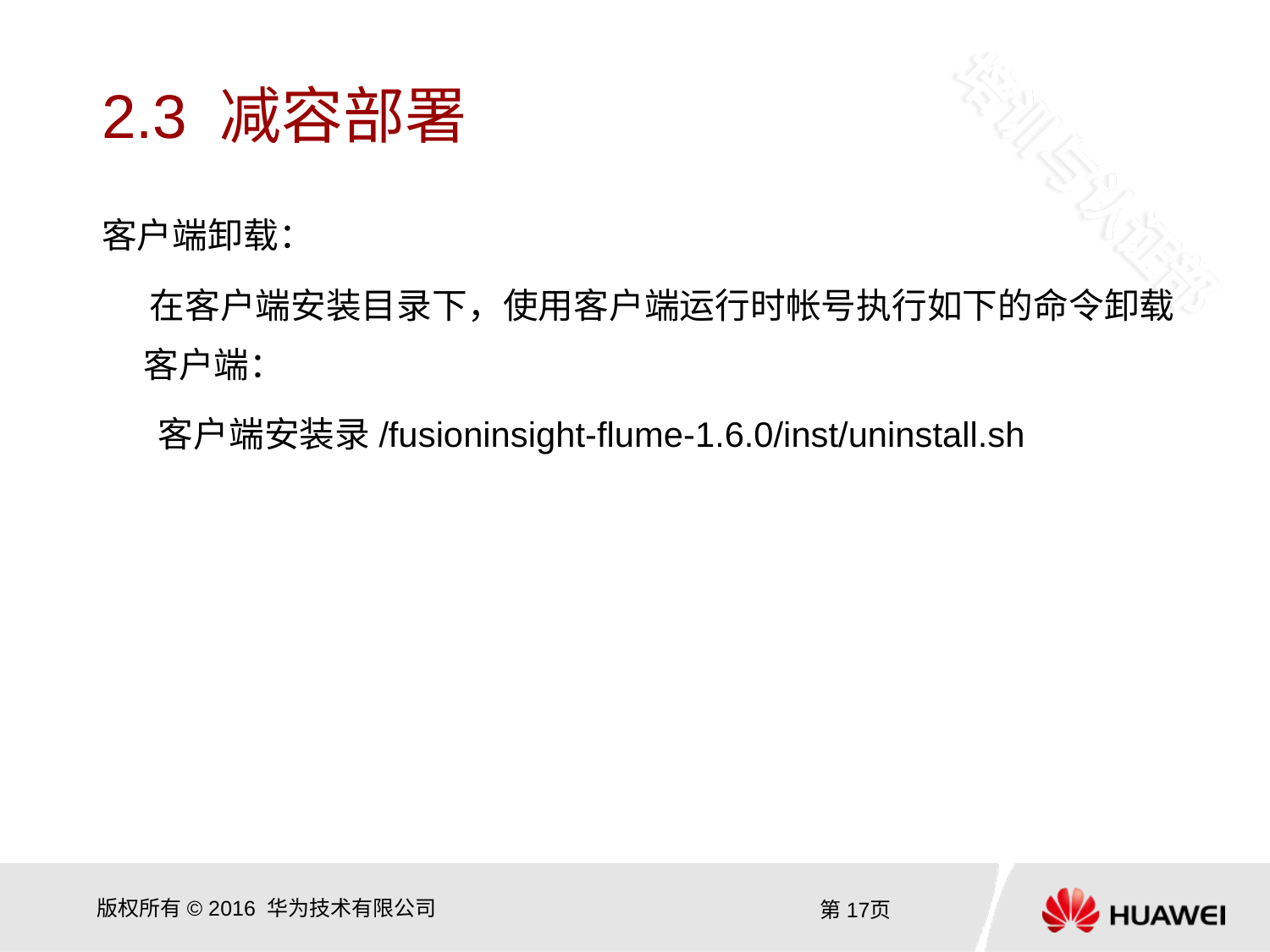

# 2.3 减容部署

客户端卸载：
     在客户端安装目录下，使用客户端运行时帐号执行如下的命令卸载客户端：
      客户端安装录/fusioninsight-flume-1.6.0/inst/uninstall.sh